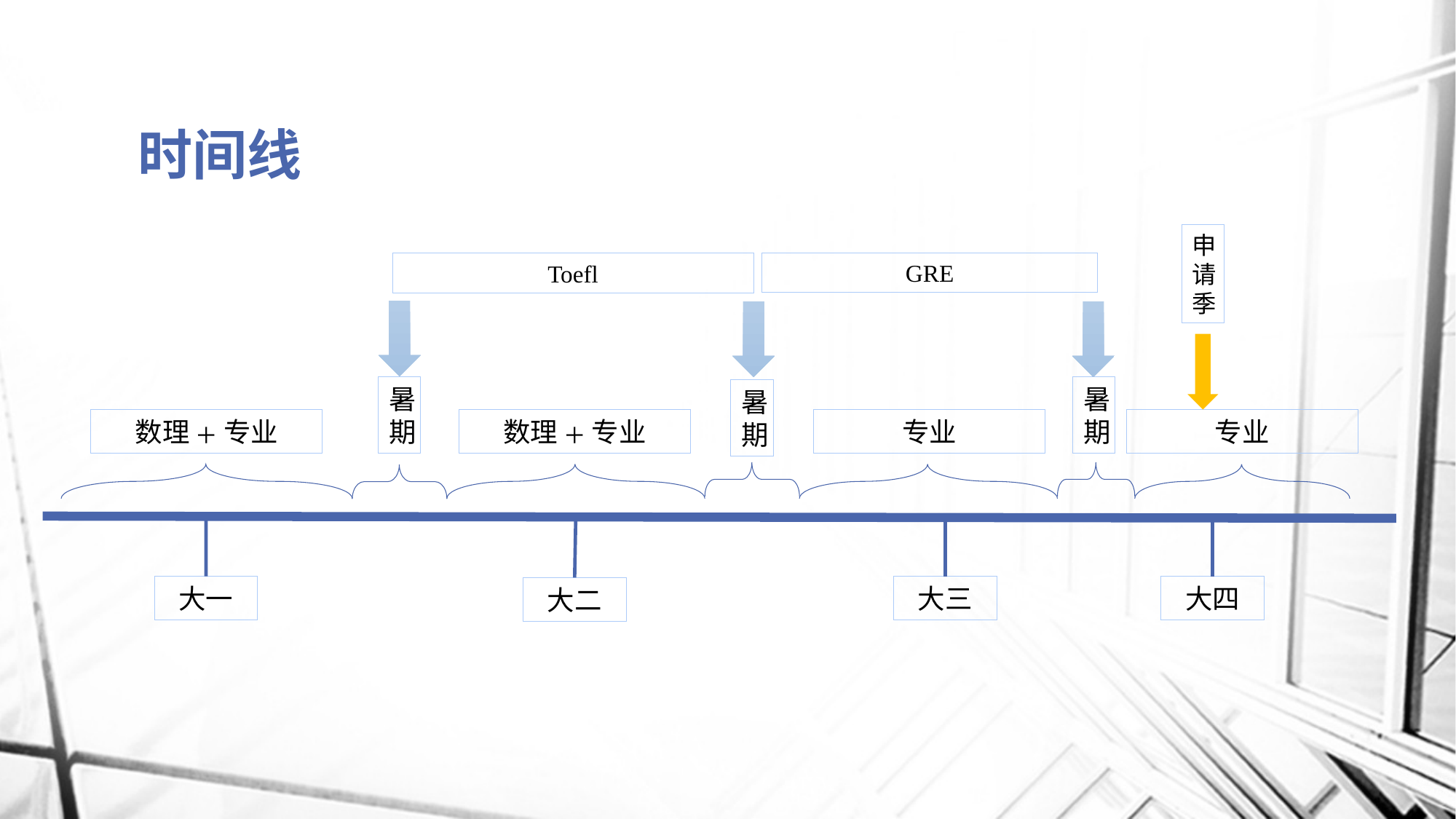

# 时间线
申
请
季
GRE
Toefl

暑期
暑期
暑期
专业
专业
数理+专业
数理+专业

大一
大三
大四
大二